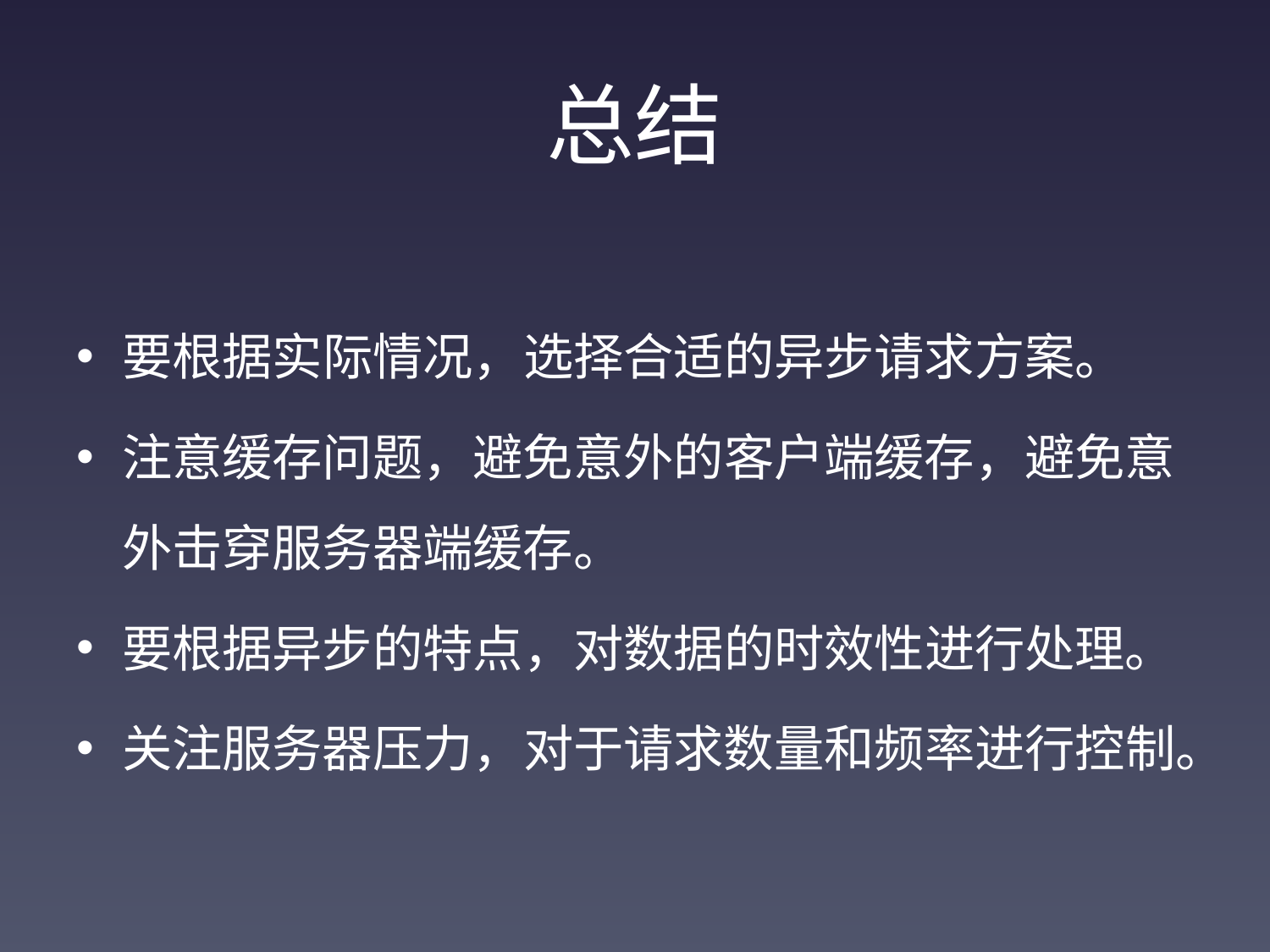

# 总结
要根据实际情况，选择合适的异步请求方案。
注意缓存问题，避免意外的客户端缓存，避免意外击穿服务器端缓存。
要根据异步的特点，对数据的时效性进行处理。
关注服务器压力，对于请求数量和频率进行控制。